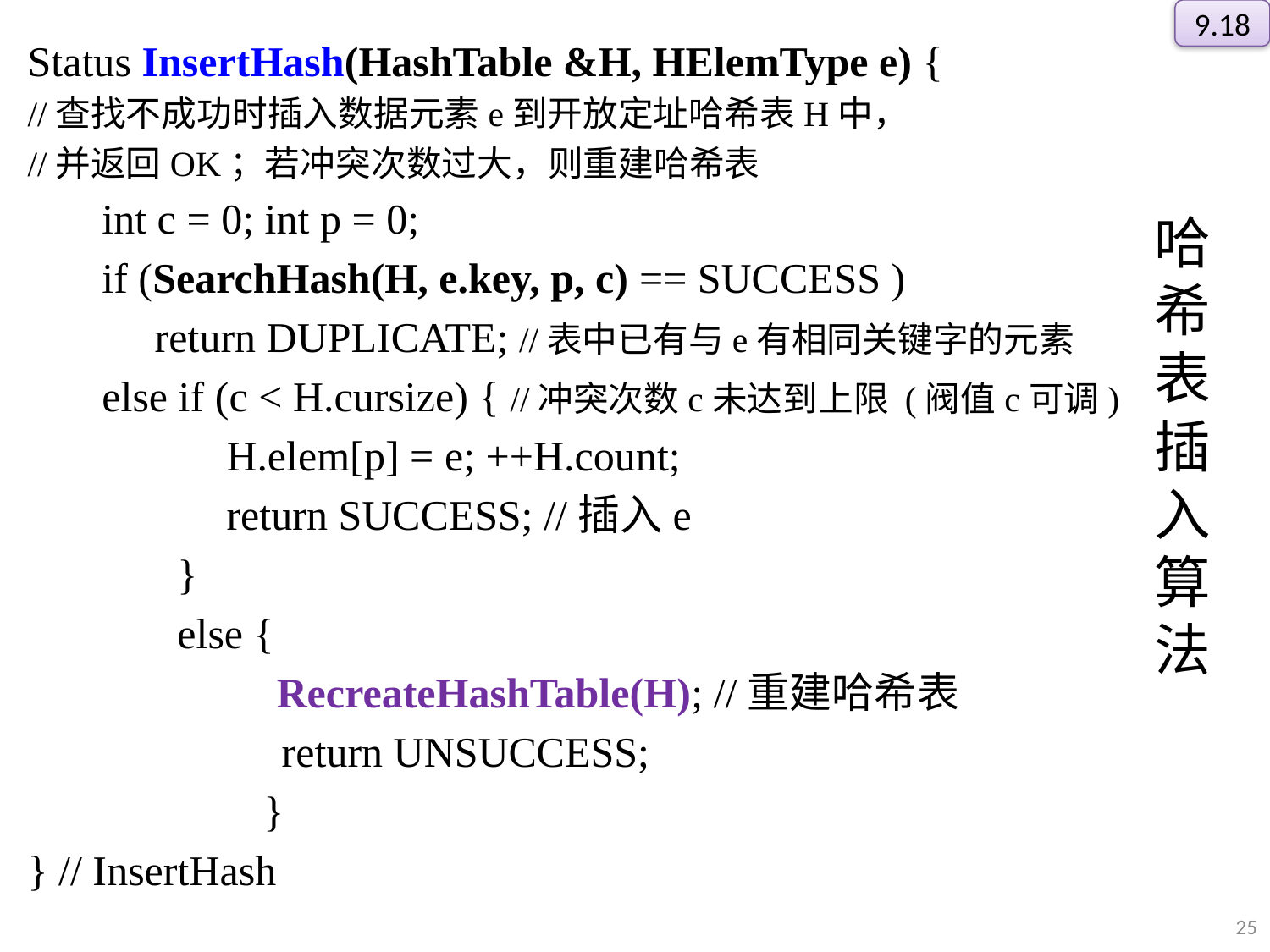

9.18
Status InsertHash(HashTable &H, HElemType e) {
//查找不成功时插入数据元素e到开放定址哈希表H中，
//并返回OK；若冲突次数过大，则重建哈希表
int c = 0; int p = 0;
if (SearchHash(H, e.key, p, c) == SUCCESS )
	return DUPLICATE; //表中已有与e有相同关键字的元素
else if (c < H.cursize) { //冲突次数c未达到上限 (阀值c可调)
H.elem[p] = e; ++H.count;
return SUCCESS; //插入e
}
else {
RecreateHashTable(H); //重建哈希表
		return UNSUCCESS;
}
} // InsertHash
# 哈希表插入算法
25